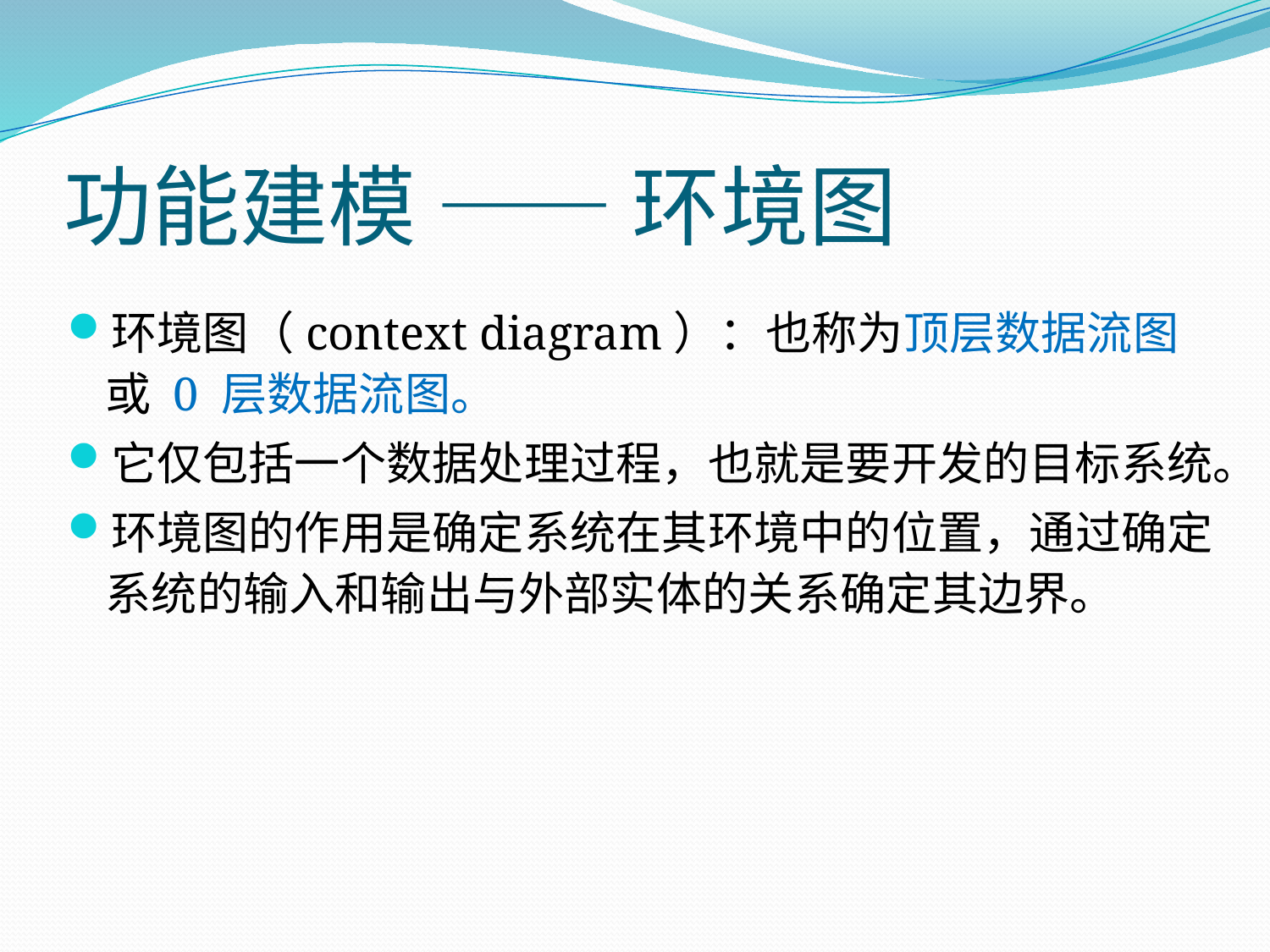

# 功能建模 —— 环境图
环境图（context diagram）：也称为顶层数据流图 或 0 层数据流图。
它仅包括一个数据处理过程，也就是要开发的目标系统。
环境图的作用是确定系统在其环境中的位置，通过确定系统的输入和输出与外部实体的关系确定其边界。